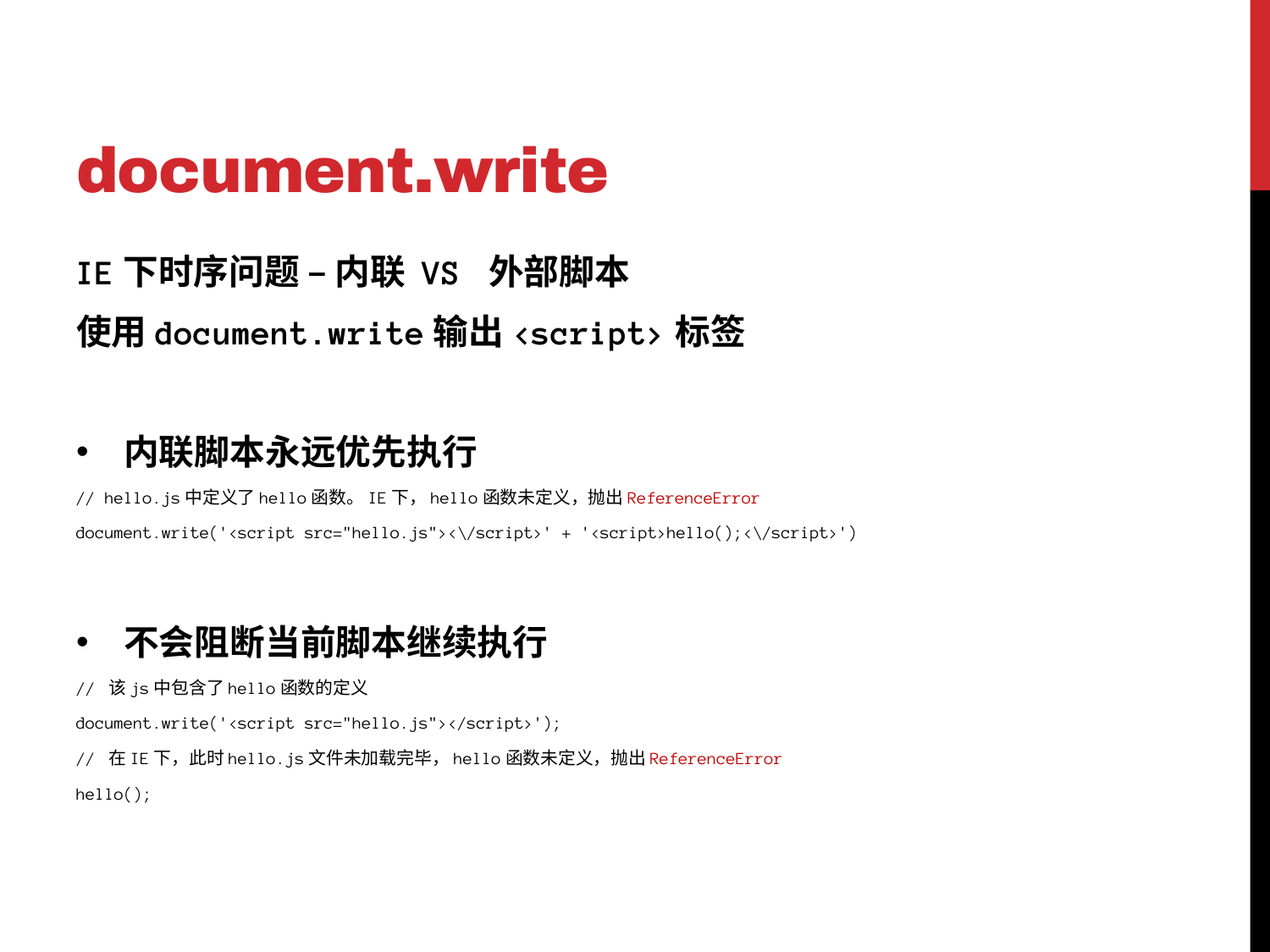

# document.write
IE下时序问题 – 内联 VS 外部脚本
使用document.write输出<script>标签

内联脚本永远优先执行
// hello.js中定义了hello函数。IE下，hello函数未定义，抛出ReferenceError
document.write('<script src="hello.js"><\/script>' + '<script>hello();<\/script>')

不会阻断当前脚本继续执行
// 该js中包含了hello函数的定义
document.write('<script src="hello.js"></script>');
// 在IE下，此时hello.js文件未加载完毕，hello函数未定义，抛出ReferenceError
hello();